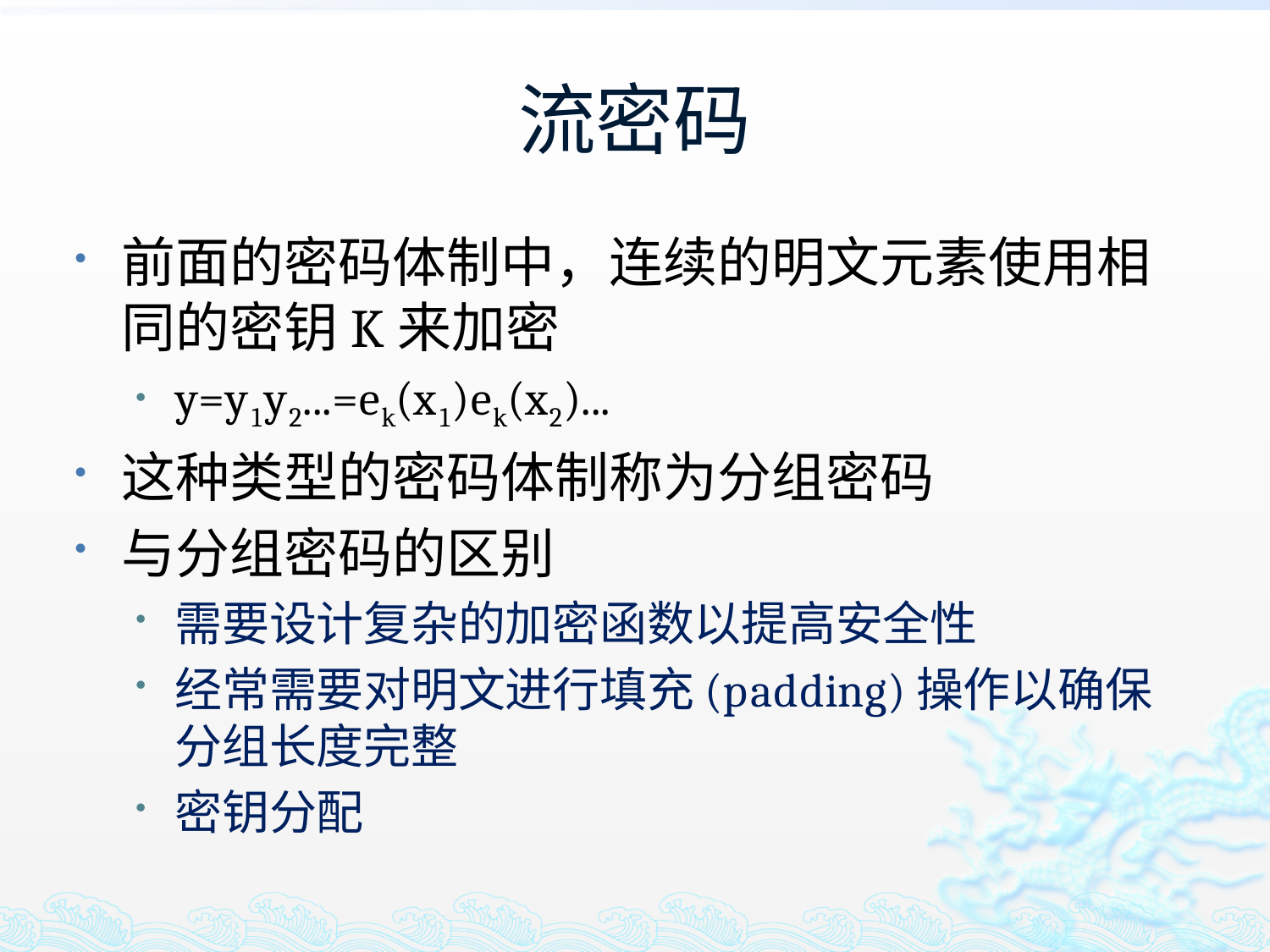

# 流密码
前面的密码体制中，连续的明文元素使用相同的密钥K来加密
y=y1y2...=ek(x1)ek(x2)...
这种类型的密码体制称为分组密码
与分组密码的区别
需要设计复杂的加密函数以提高安全性
经常需要对明文进行填充(padding)操作以确保分组长度完整
密钥分配